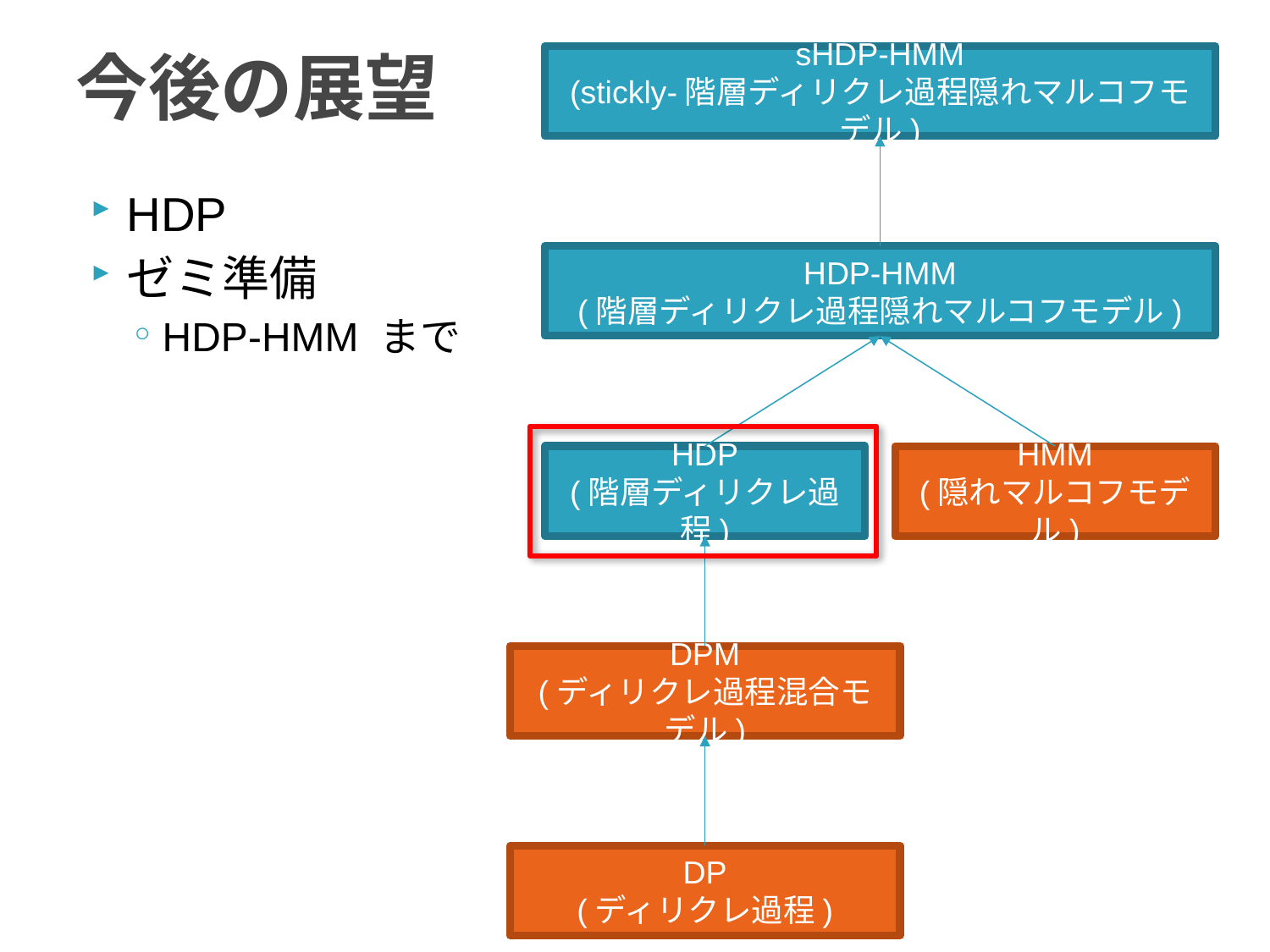

# 今後の展望
sHDP-HMM
(stickly-階層ディリクレ過程隠れマルコフモデル)
HDP
ゼミ準備
HDP-HMM まで

HDP-HMM
(階層ディリクレ過程隠れマルコフモデル)

HDP
(階層ディリクレ過程)
HMM
(隠れマルコフモデル)
DPM
(ディリクレ過程混合モデル)
DP
(ディリクレ過程)